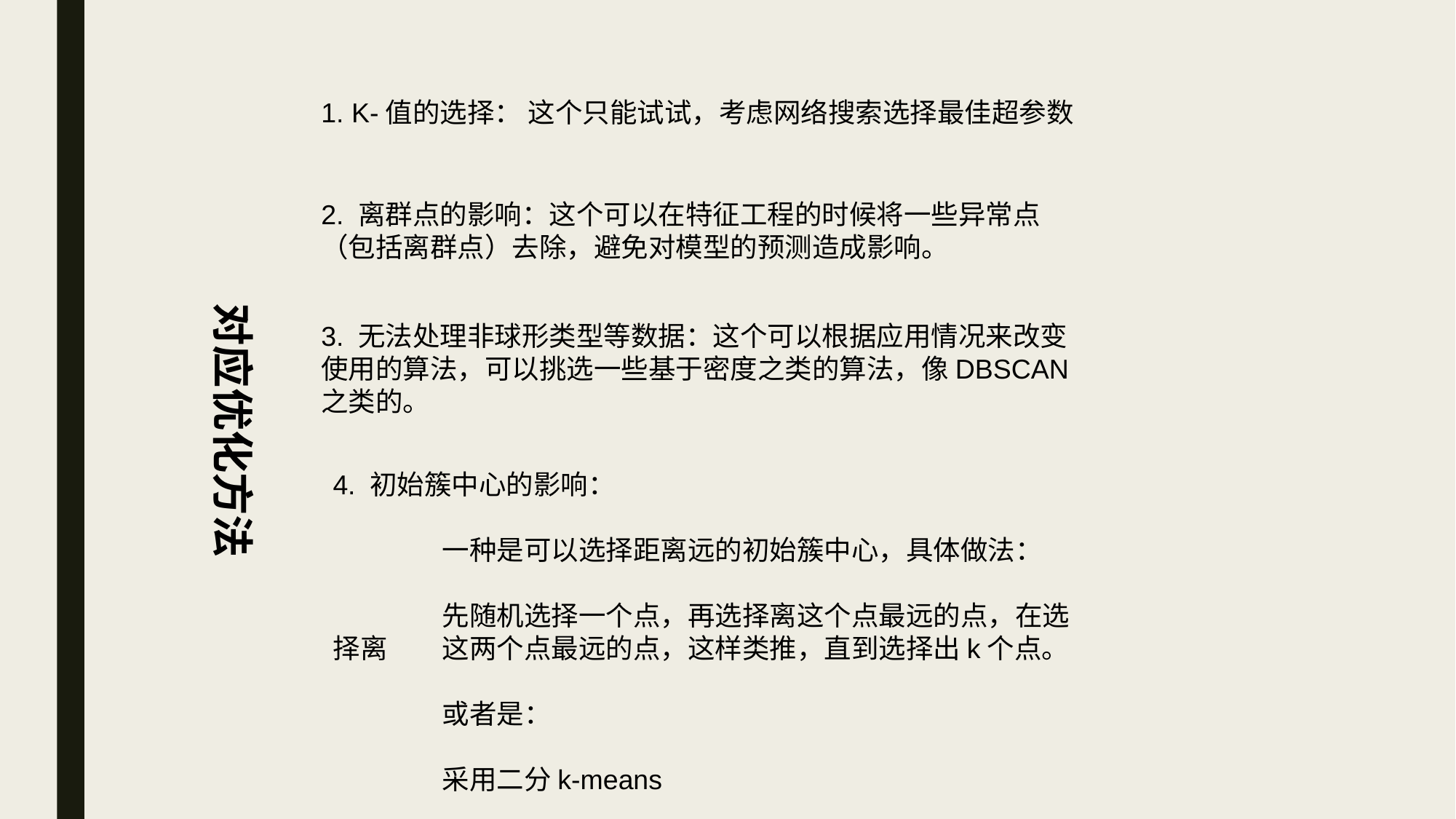

对应优化方法
1. K-值的选择： 这个只能试试，考虑网络搜索选择最佳超参数
2. 离群点的影响：这个可以在特征工程的时候将一些异常点（包括离群点）去除，避免对模型的预测造成影响。
3. 无法处理非球形类型等数据：这个可以根据应用情况来改变使用的算法，可以挑选一些基于密度之类的算法，像DBSCAN之类的。
4. 初始簇中心的影响：

	一种是可以选择距离远的初始簇中心，具体做法：

	先随机选择一个点，再选择离这个点最远的点，在选择离	这两个点最远的点，这样类推，直到选择出k个点。

	或者是：

	采用二分k-means